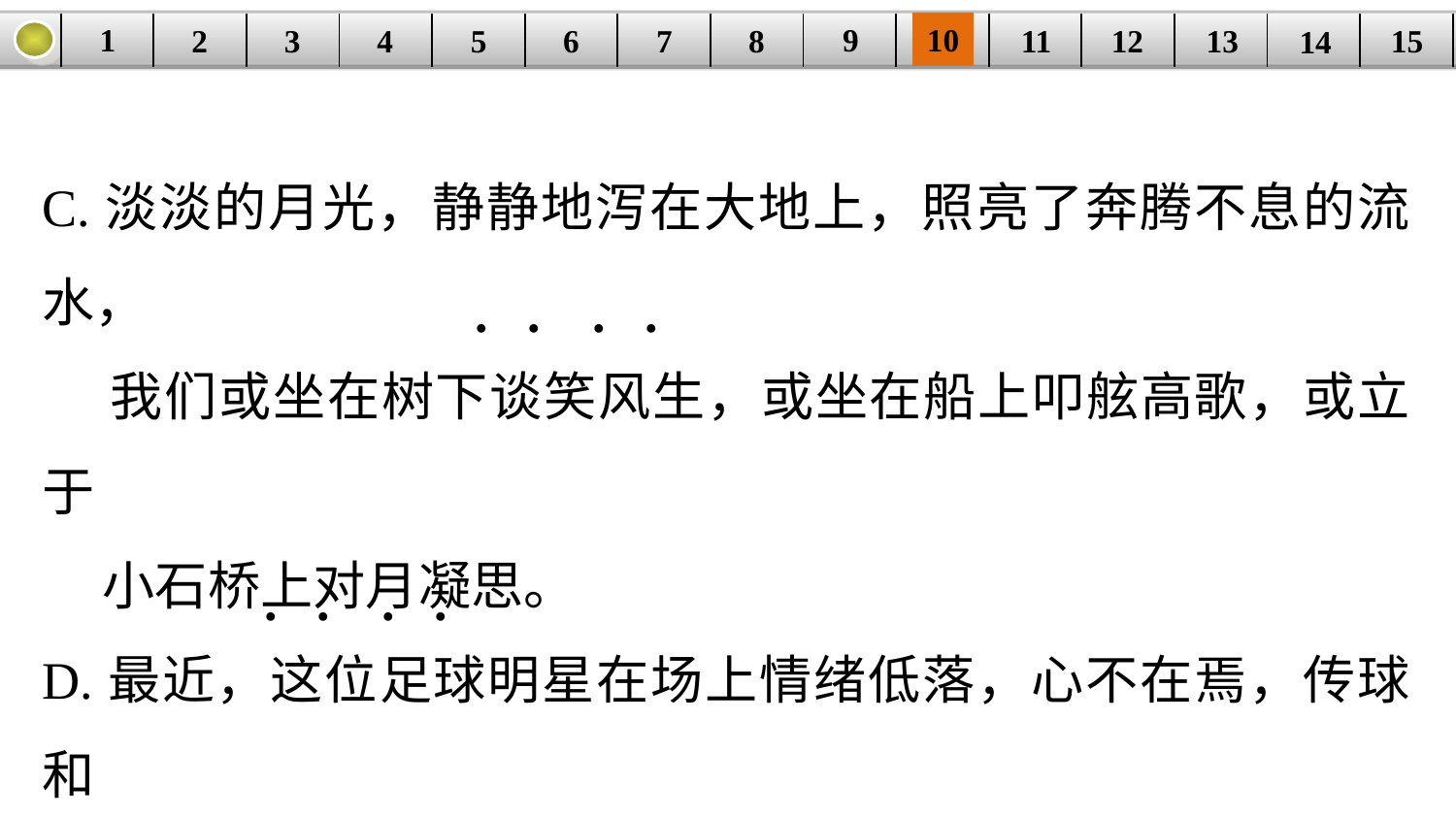

9
10
1
3
4
5
6
8
11
2
12
15
|  |  |  |  |  |  |  |  |  |  |  |  |  |  |  |
| --- | --- | --- | --- | --- | --- | --- | --- | --- | --- | --- | --- | --- | --- | --- |
7
13
14

C.淡淡的月光，静静地泻在大地上，照亮了奔腾不息的流水，
    我们或坐在树下谈笑风生，或坐在船上叩舷高歌，或立于
    小石桥上对月凝思。
D.最近，这位足球明星在场上情绪低落，心不在焉，传球和
    防守都差强人意，真是令人失望。
.   .    .   .
.   .    .   .